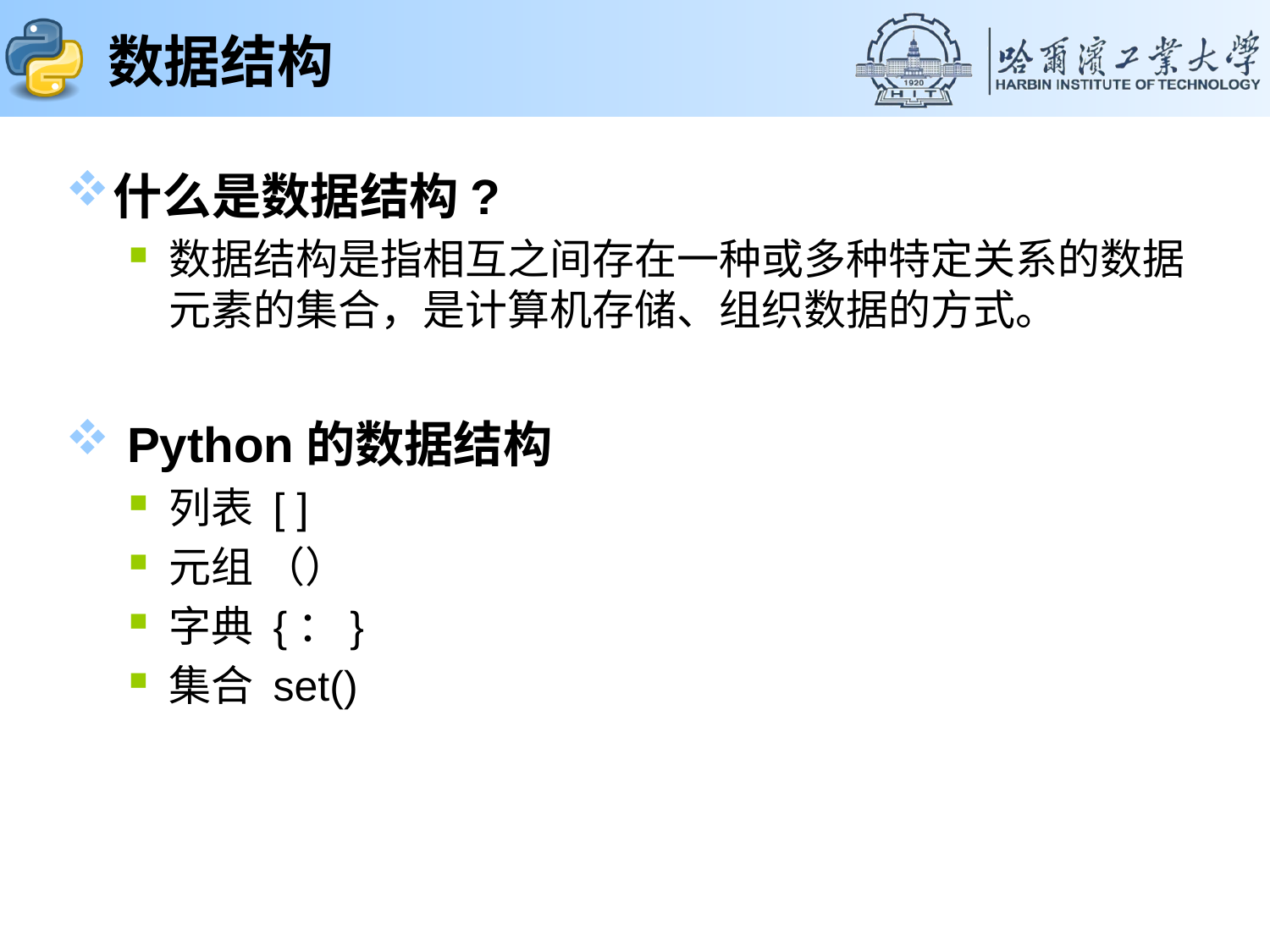

# 数据结构
什么是数据结构?
数据结构是指相互之间存在一种或多种特定关系的数据元素的集合，是计算机存储、组织数据的方式。

 Python的数据结构
列表 [ ]
元组 （）
字典 {：}
集合 set()